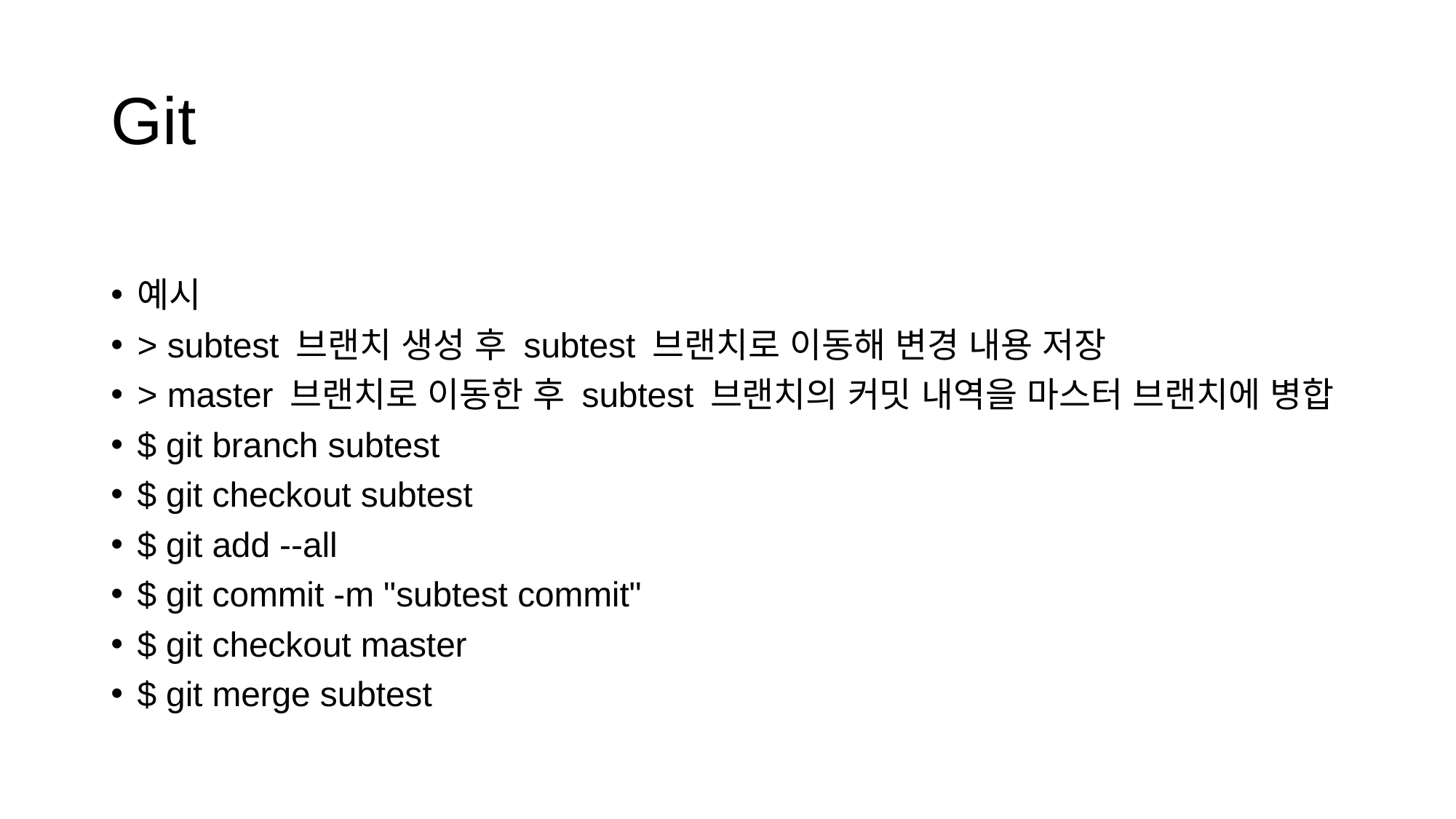

# Git

예시
> subtest 브랜치 생성 후 subtest 브랜치로 이동해 변경 내용 저장
> master 브랜치로 이동한 후 subtest 브랜치의 커밋 내역을 마스터 브랜치에 병합
$ git branch subtest
$ git checkout subtest
$ git add --all
$ git commit -m "subtest commit"
$ git checkout master
$ git merge subtest